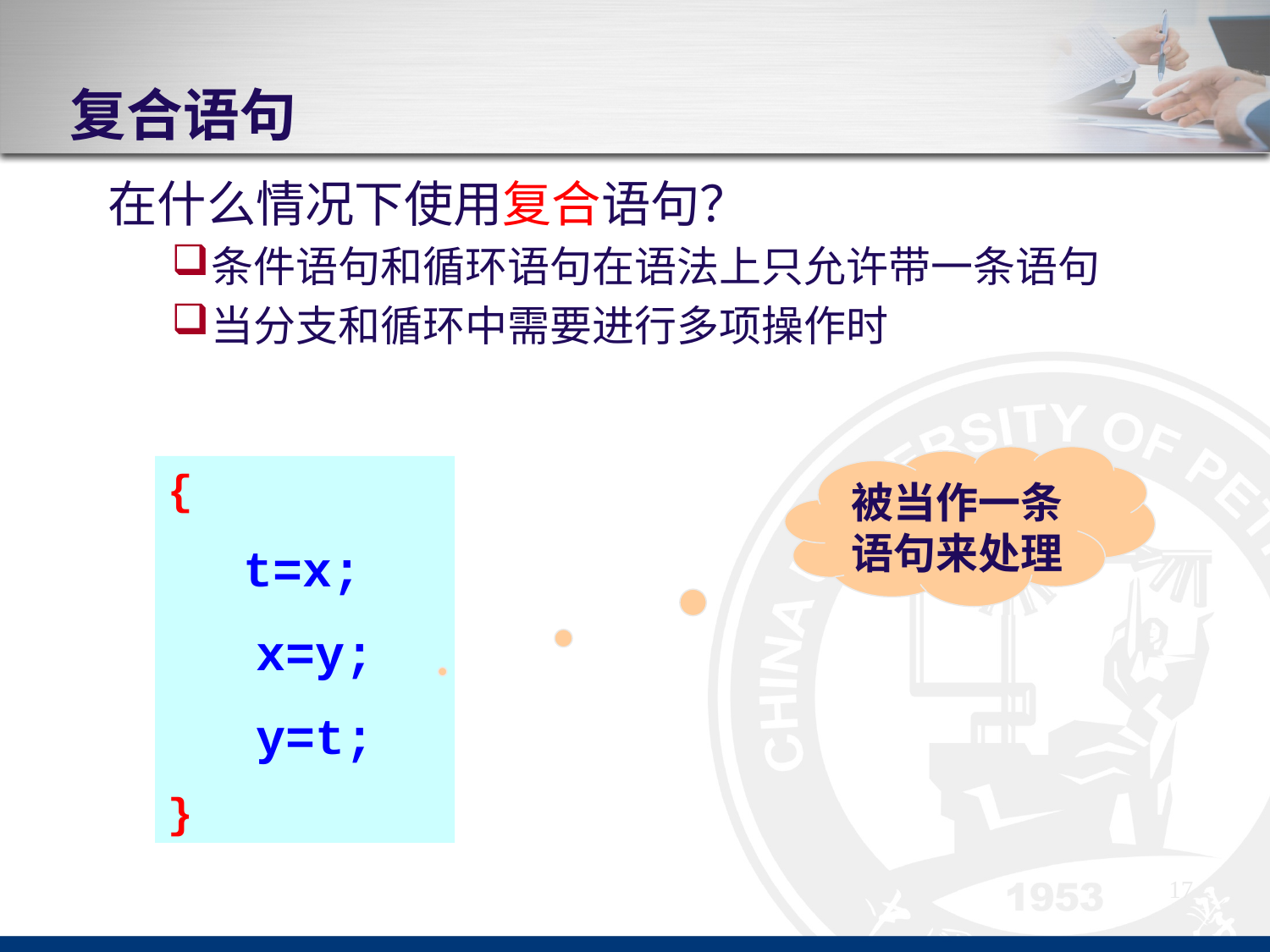

# 复合语句
在什么情况下使用复合语句？
条件语句和循环语句在语法上只允许带一条语句
当分支和循环中需要进行多项操作时
被当作一条语句来处理
{
   t=x;
   x=y;
   y=t;
}
17